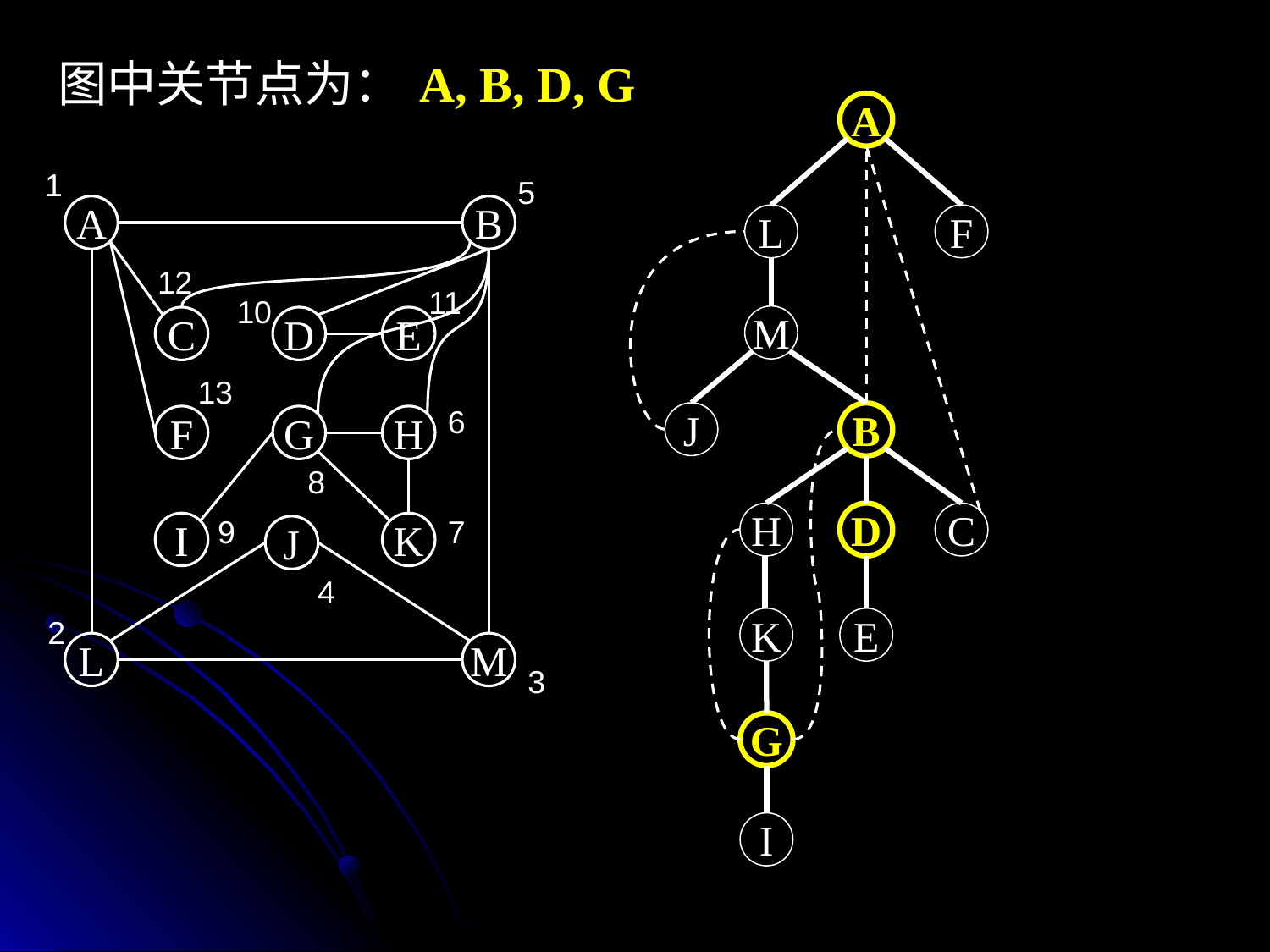

图中关节点为：
A, B, D, G
A
1
5
A
B
L
F
12
11
10
M
C
D
E
13
6
J
B
F
G
H
8
H
D
C
9
7
I
K
J
4
2
K
E
L
M
3
G
I